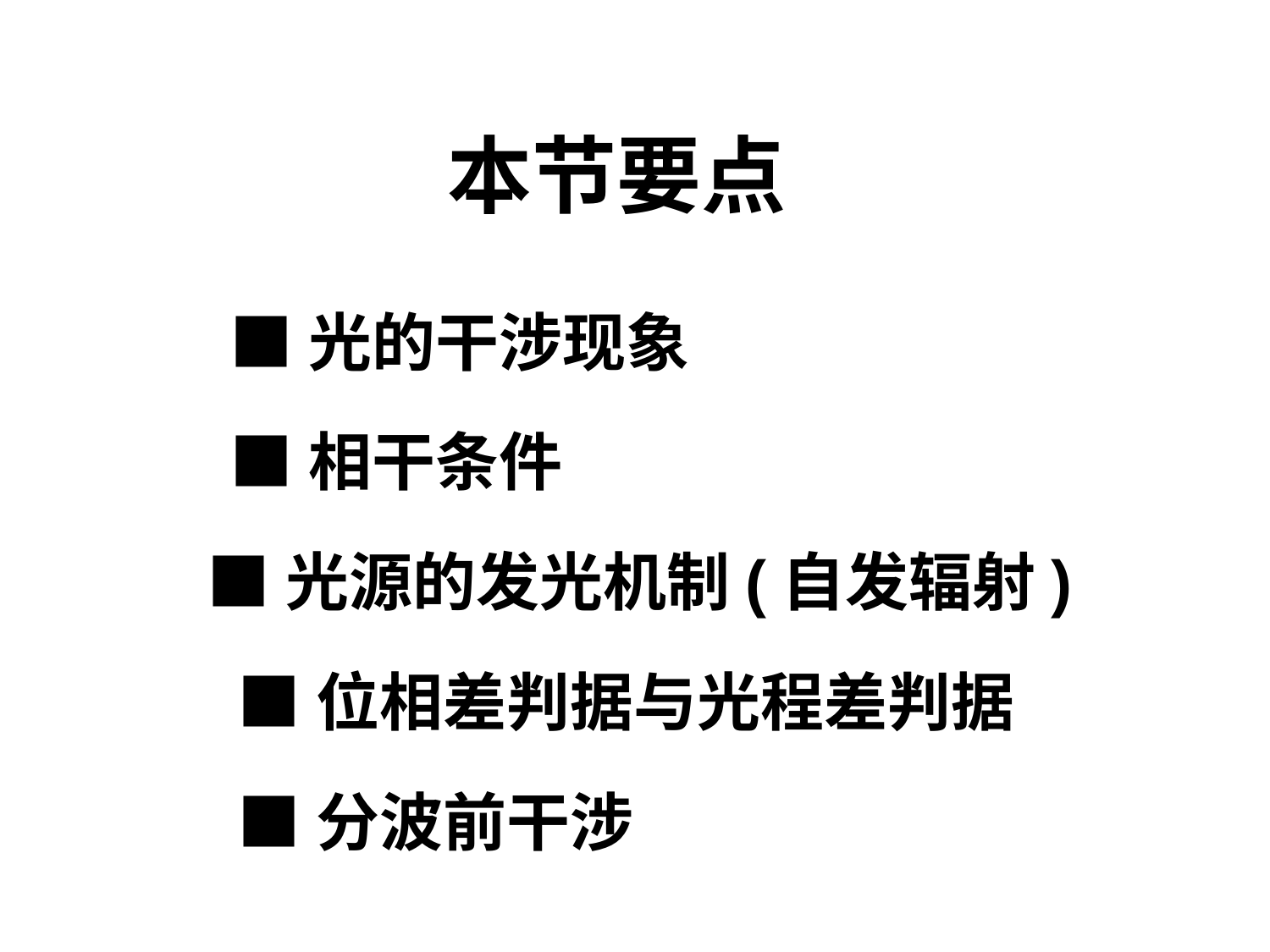

本节要点
■光的干涉现象
■相干条件
■光源的发光机制(自发辐射)
■位相差判据与光程差判据
■分波前干涉